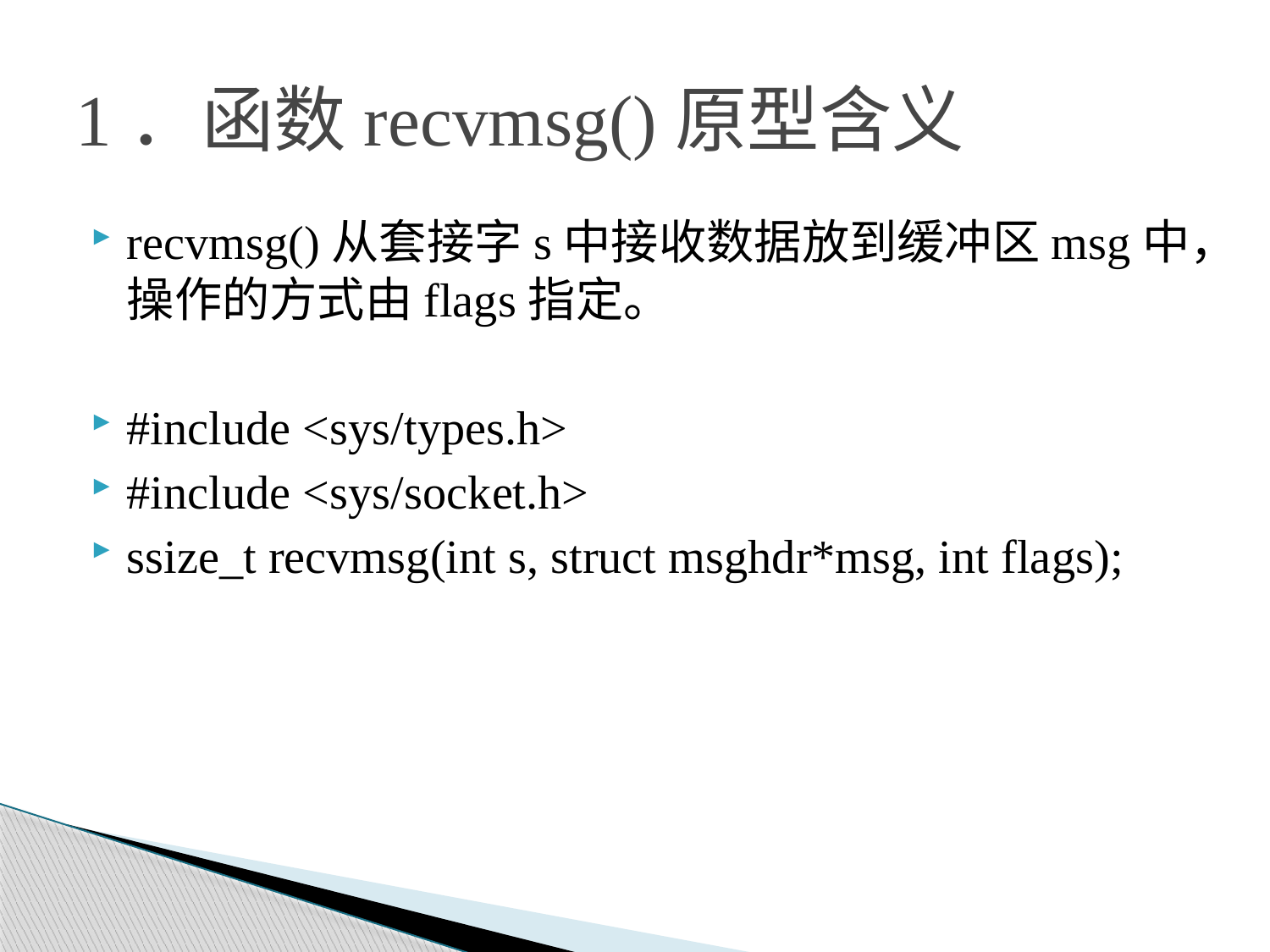

# 1．函数recvmsg()原型含义
recvmsg()从套接字s中接收数据放到缓冲区msg中，操作的方式由flags指定。

#include <sys/types.h>
#include <sys/socket.h>
ssize_t recvmsg(int s, struct msghdr*msg, int flags);